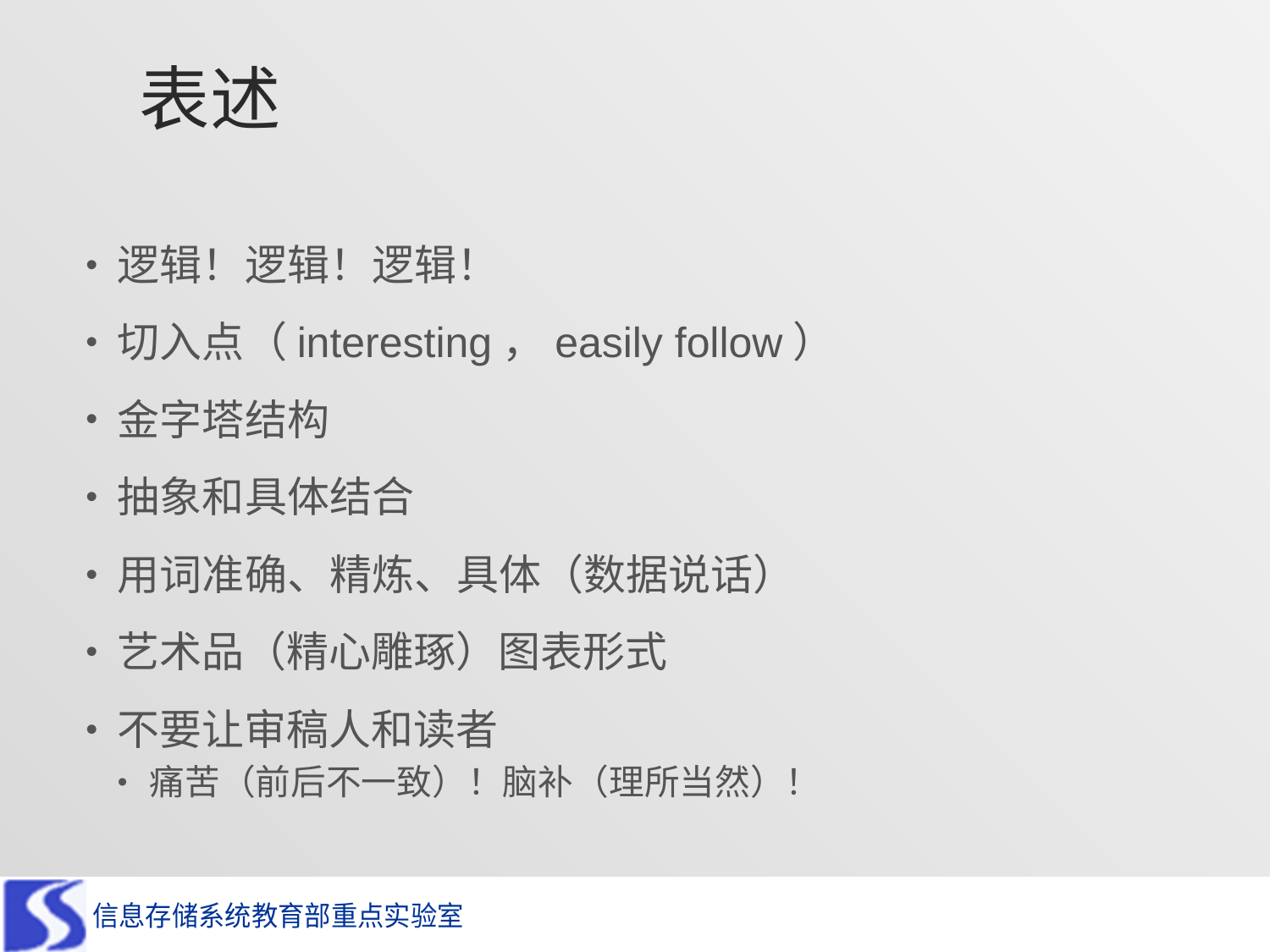

# 表述
逻辑！逻辑！逻辑！
切入点（interesting，easily follow）
金字塔结构
抽象和具体结合
用词准确、精炼、具体（数据说话）
艺术品（精心雕琢）图表形式
不要让审稿人和读者
痛苦（前后不一致）！脑补（理所当然）！